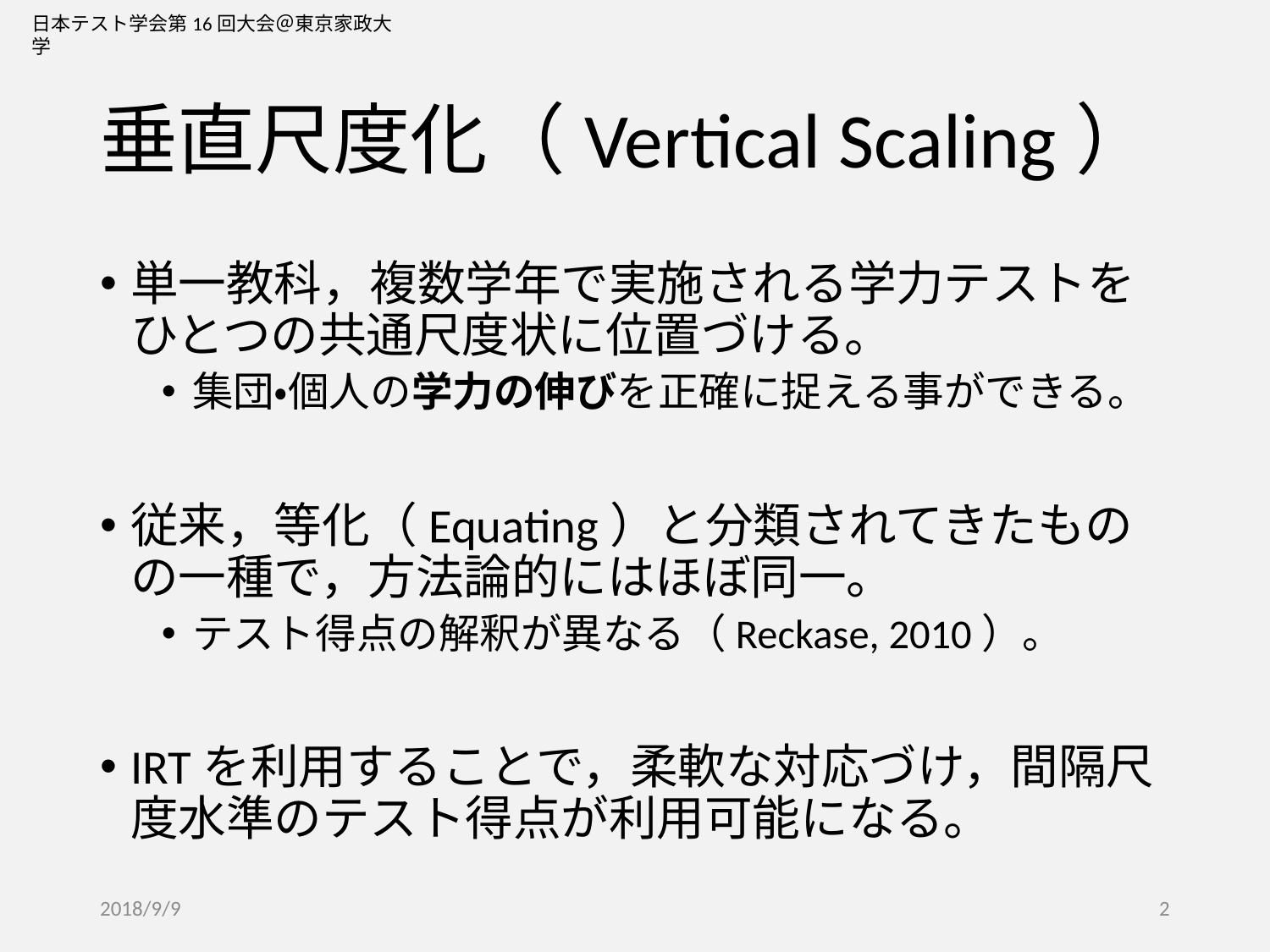

# 垂直尺度化（Vertical Scaling）
単一教科，複数学年で実施される学力テストをひとつの共通尺度状に位置づける。
集団・個人の学力の伸びを正確に捉える事ができる。

従来，等化（Equating）と分類されてきたものの一種で，方法論的にはほぼ同一。
テスト得点の解釈が異なる（Reckase, 2010）。

IRTを利用することで，柔軟な対応づけ，間隔尺度水準のテスト得点が利用可能になる。
2018/9/9
2